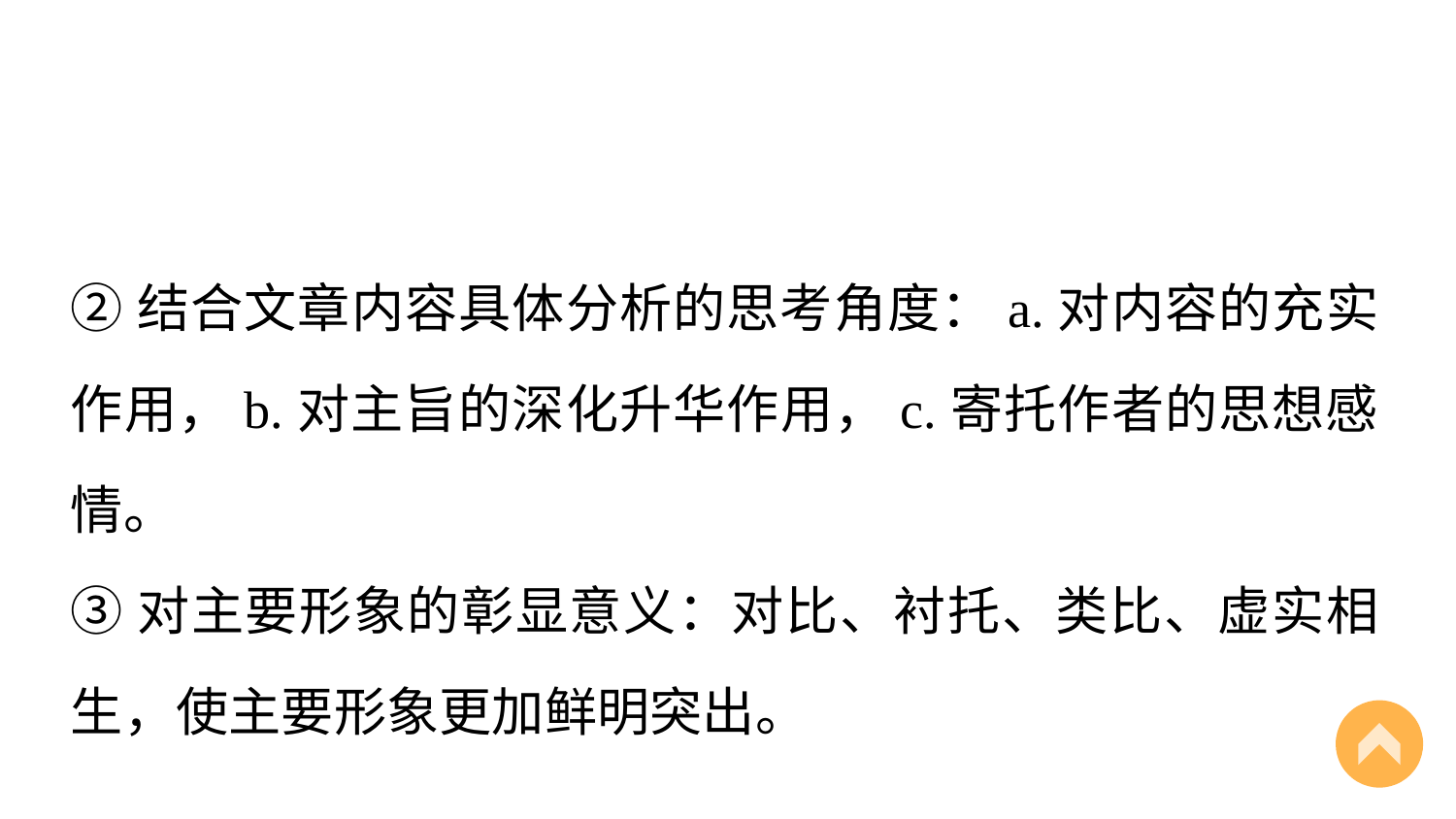

②结合文章内容具体分析的思考角度：a.对内容的充实作用，b.对主旨的深化升华作用，c.寄托作者的思想感情。
③对主要形象的彰显意义：对比、衬托、类比、虚实相生，使主要形象更加鲜明突出。